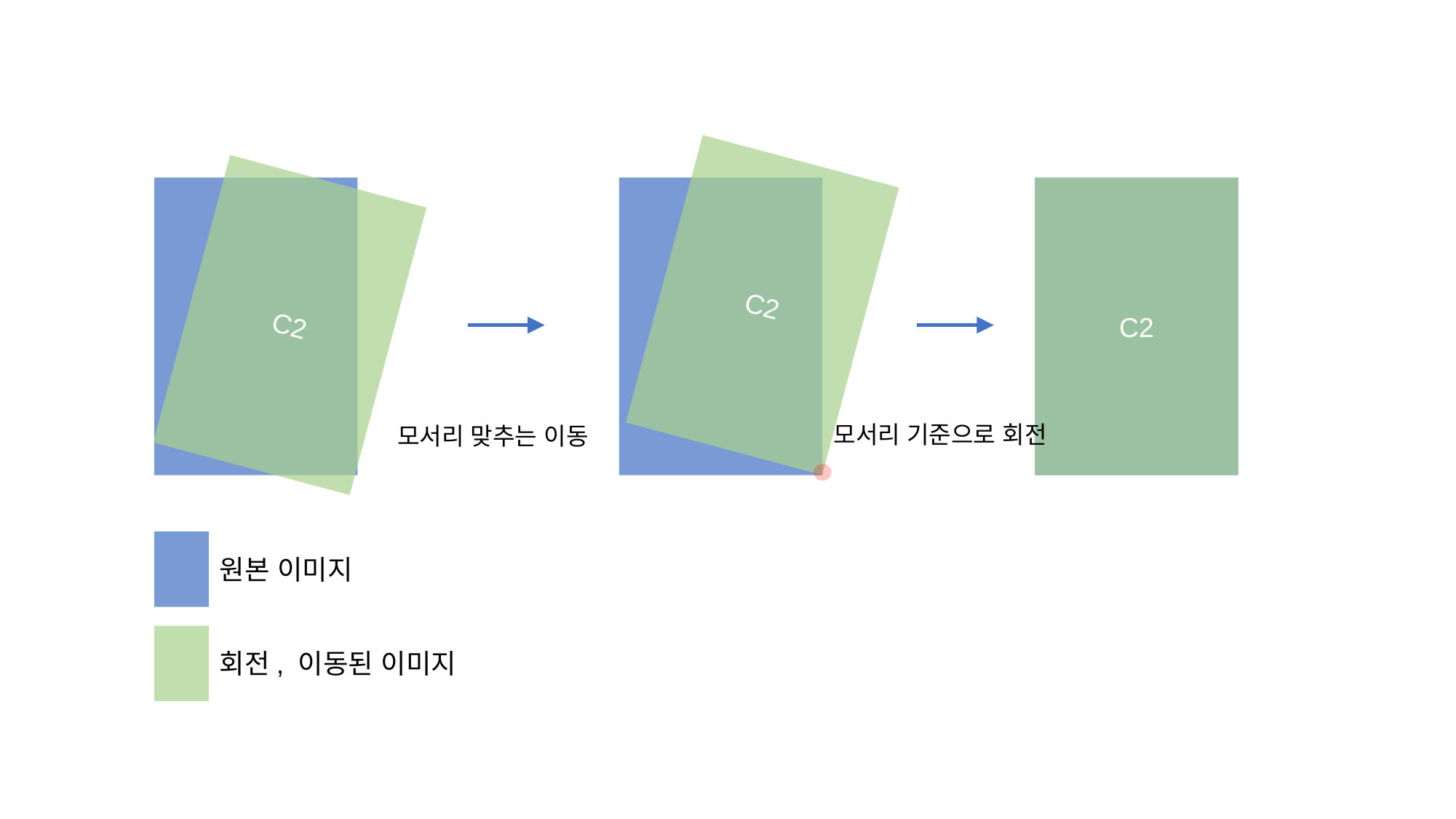

C2
C2

C2

모서리 기준으로 회전
모서리 맞추는 이동

원본 이미지

회전, 이동된 이미지